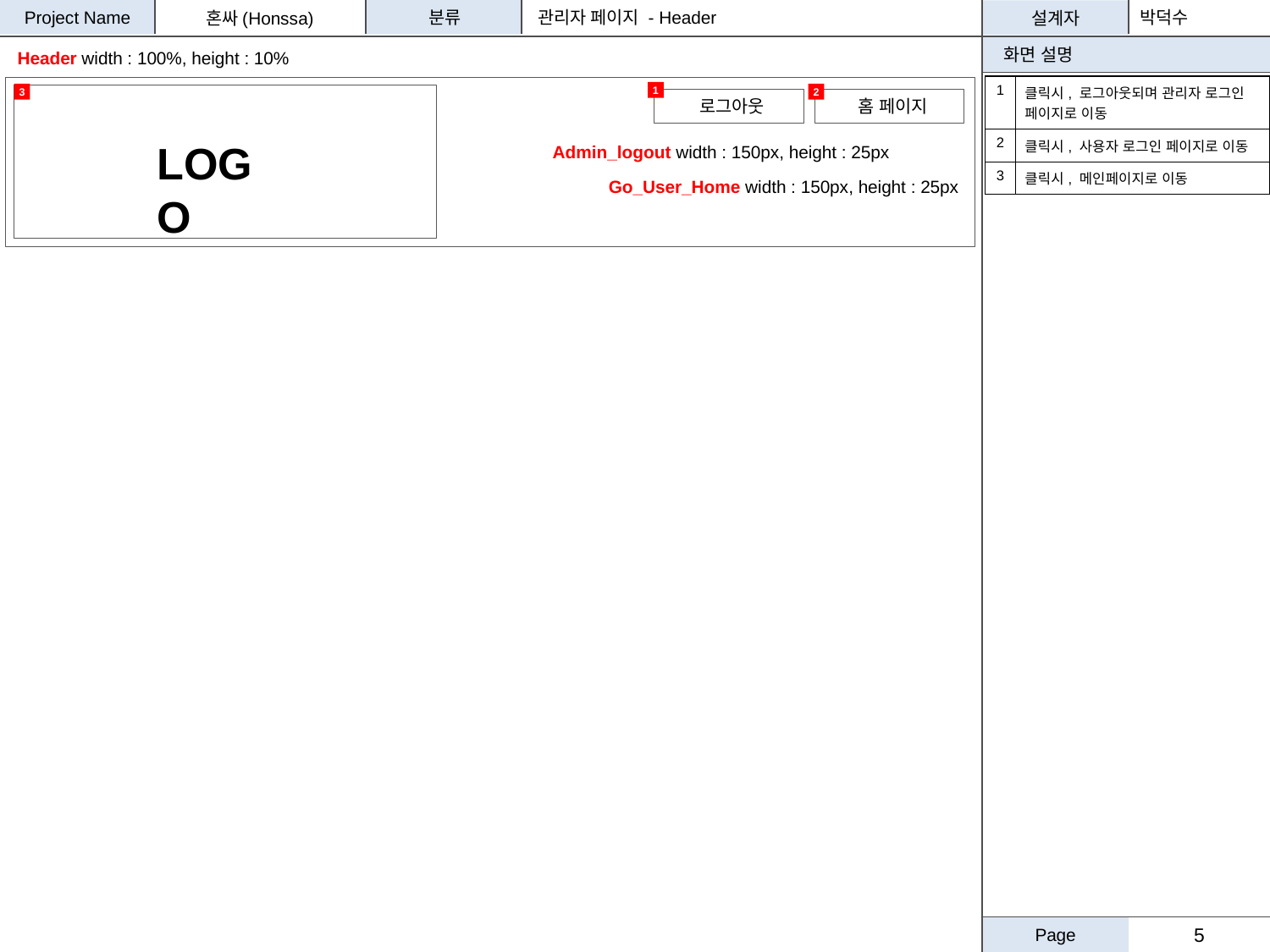

관리자 페이지 - Header
박덕수
Header width : 100%, height : 10%
| 1 | 클릭시, 로그아웃되며 관리자 로그인 페이지로 이동 |
| --- | --- |
| 2 | 클릭시, 사용자 로그인 페이지로 이동 |
| 3 | 클릭시, 메인페이지로 이동 |

1
3
2

로그아웃

홈 페이지
LOGO
Admin_logout width : 150px, height : 25px
Go_User_Home width : 150px, height : 25px